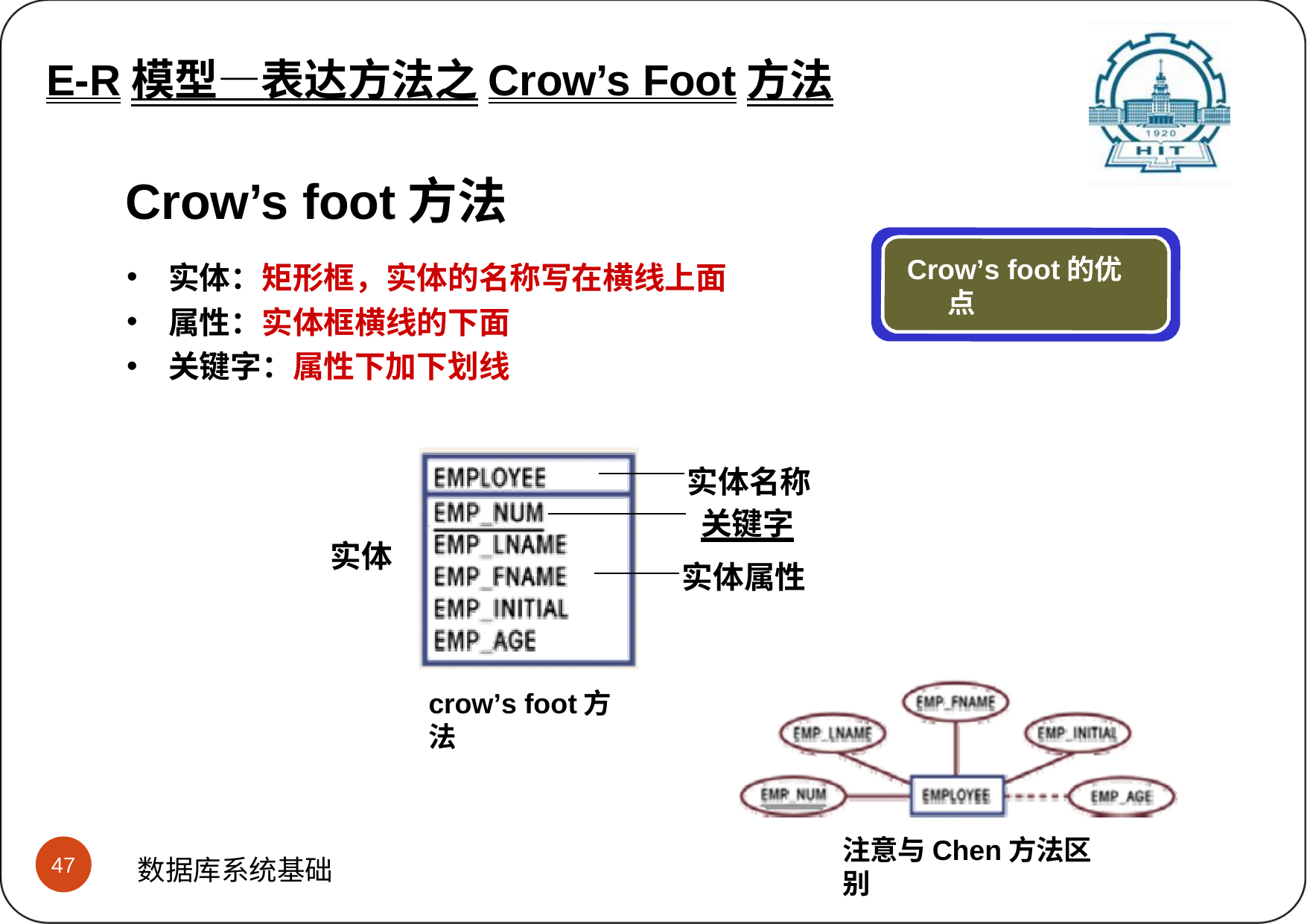

E-R模型—表达方法之Crow’s Foot方法
# E-R模型表达方法之Crow’s foot方法
(2)Crow’s foot方法的基本图元及其含义
Crow’s foot方法
实体：矩形框，实体的名称写在横线上面
属性：实体框横线的下面
关键字：属性下加下划线

Crow’s foot的优点

实体名称 关键字

实体
实体属性

crow’s foot方法
注意与Chen方法区别